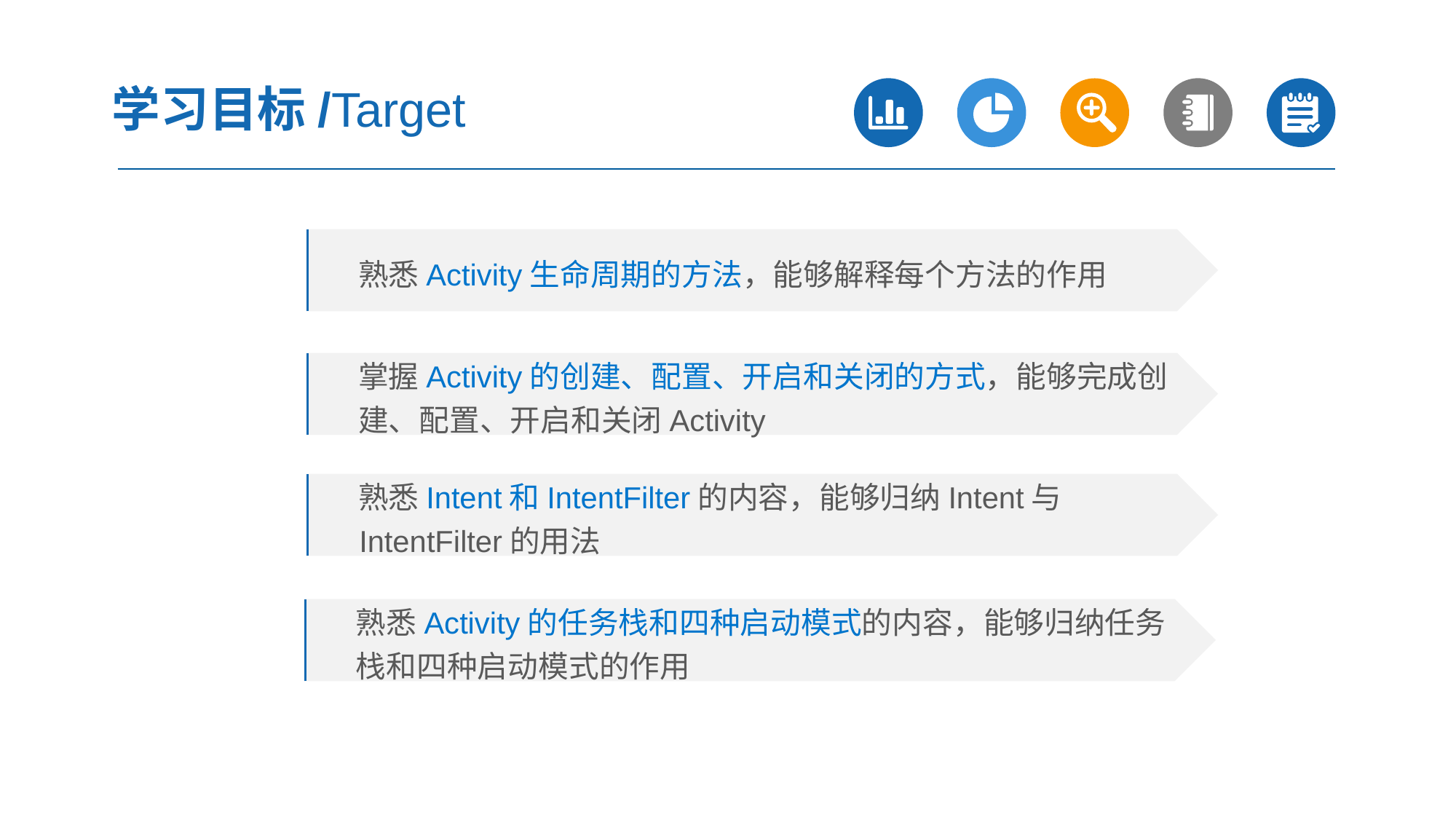

学习目标/Target
     熟悉Activity生命周期的方法，能够解释每个方法的作用

     掌握Activity的创建、配置、开启和关闭的方式，能够完成创
     建、配置、开启和关闭Activity

     熟悉Intent和IntentFilter的内容，能够归纳Intent与
     IntentFilter的用法

     熟悉Activity的任务栈和四种启动模式的内容，能够归纳任务
     栈和四种启动模式的作用